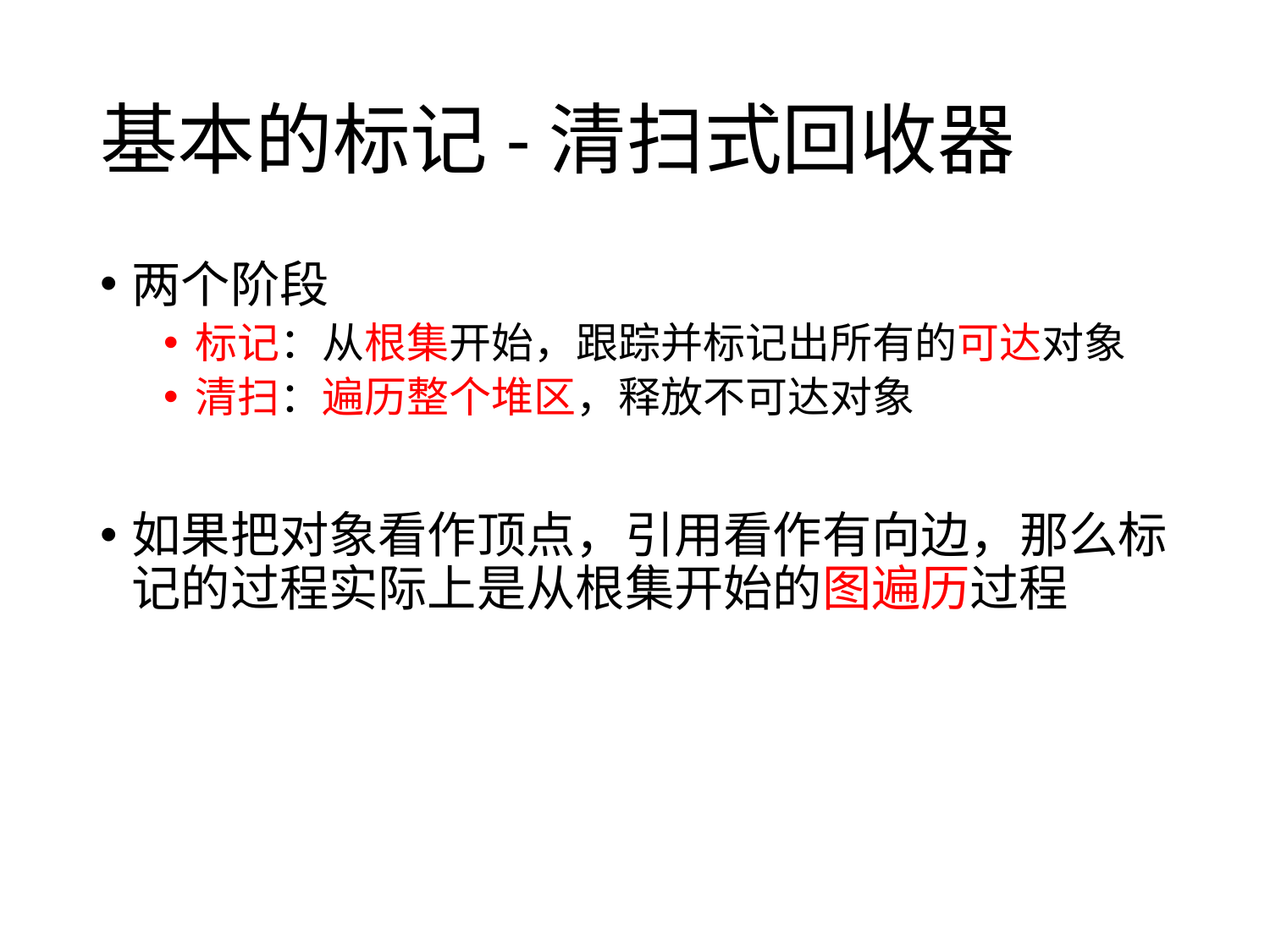

# 基本的标记-清扫式回收器
两个阶段
标记：从根集开始，跟踪并标记出所有的可达对象
清扫：遍历整个堆区，释放不可达对象

如果把对象看作顶点，引用看作有向边，那么标记的过程实际上是从根集开始的图遍历过程